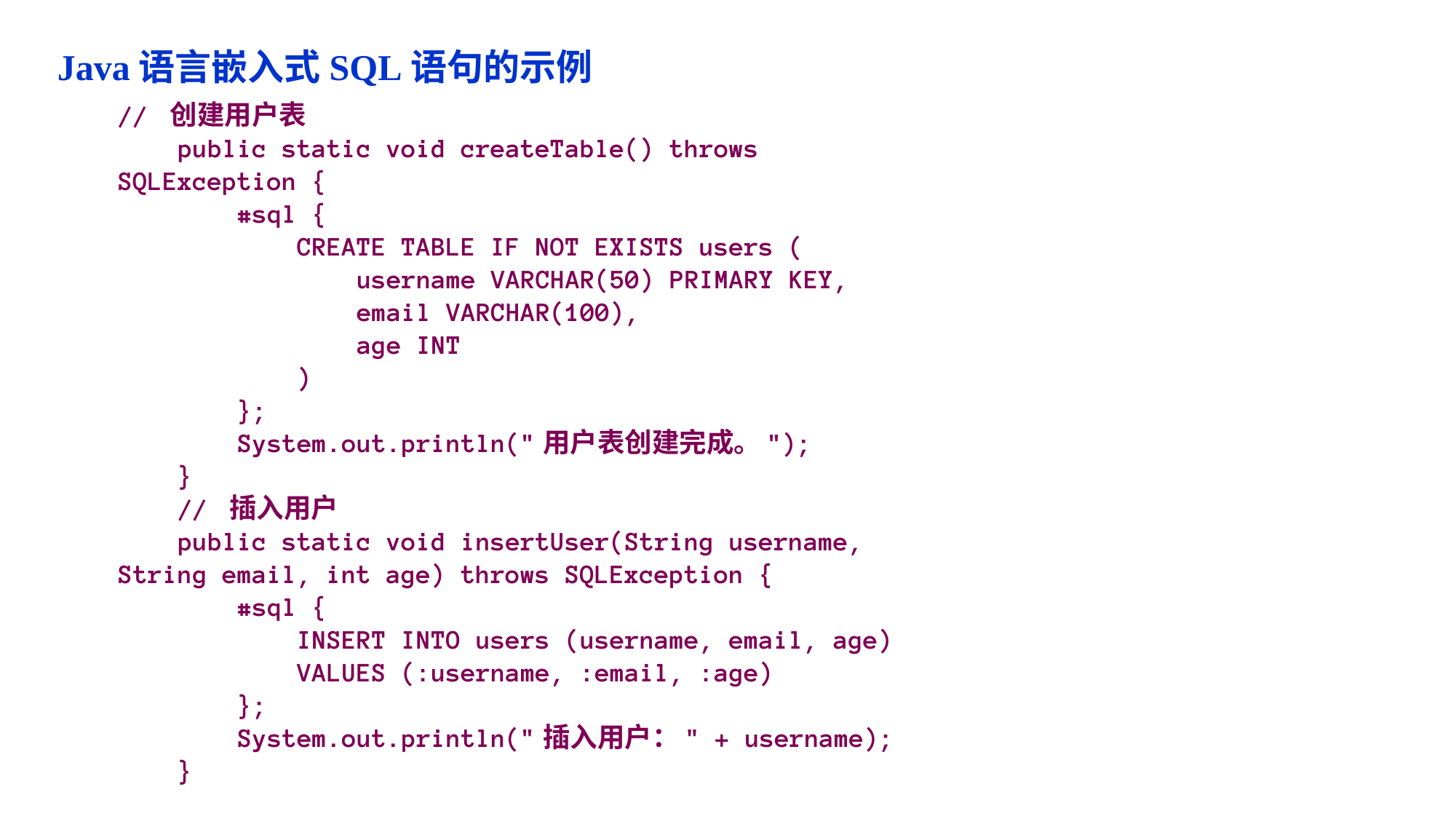

Java语言嵌入式SQL语句的示例
// 创建用户表
    public static void createTable() throws SQLException {
        #sql {
            CREATE TABLE IF NOT EXISTS users (
                username VARCHAR(50) PRIMARY KEY,
                email VARCHAR(100),
                age INT
            )
        };
        System.out.println("用户表创建完成。");
    }
    // 插入用户
    public static void insertUser(String username, String email, int age) throws SQLException {
        #sql {
            INSERT INTO users (username, email, age)
            VALUES (:username, :email, :age)
        };
        System.out.println("插入用户：" + username);
    }